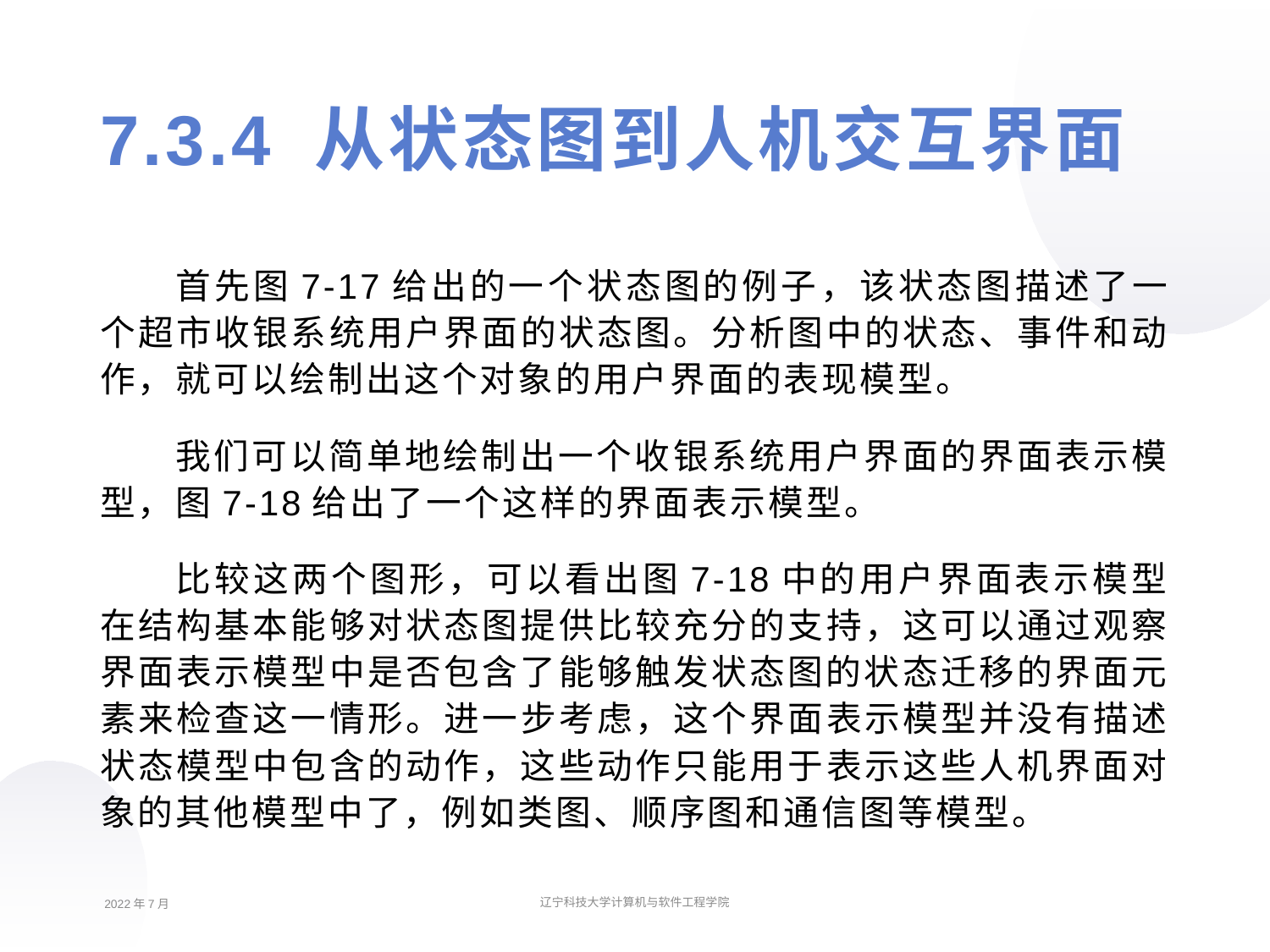

7.3.4 从状态图到人机交互界面
首先图7-17给出的一个状态图的例子，该状态图描述了一个超市收银系统用户界面的状态图。分析图中的状态、事件和动作，就可以绘制出这个对象的用户界面的表现模型。
我们可以简单地绘制出一个收银系统用户界面的界面表示模型，图7-18给出了一个这样的界面表示模型。
比较这两个图形，可以看出图7-18中的用户界面表示模型在结构基本能够对状态图提供比较充分的支持，这可以通过观察界面表示模型中是否包含了能够触发状态图的状态迁移的界面元素来检查这一情形。进一步考虑，这个界面表示模型并没有描述状态模型中包含的动作，这些动作只能用于表示这些人机界面对象的其他模型中了，例如类图、顺序图和通信图等模型。

2022年7月
辽宁科技大学计算机与软件工程学院
82